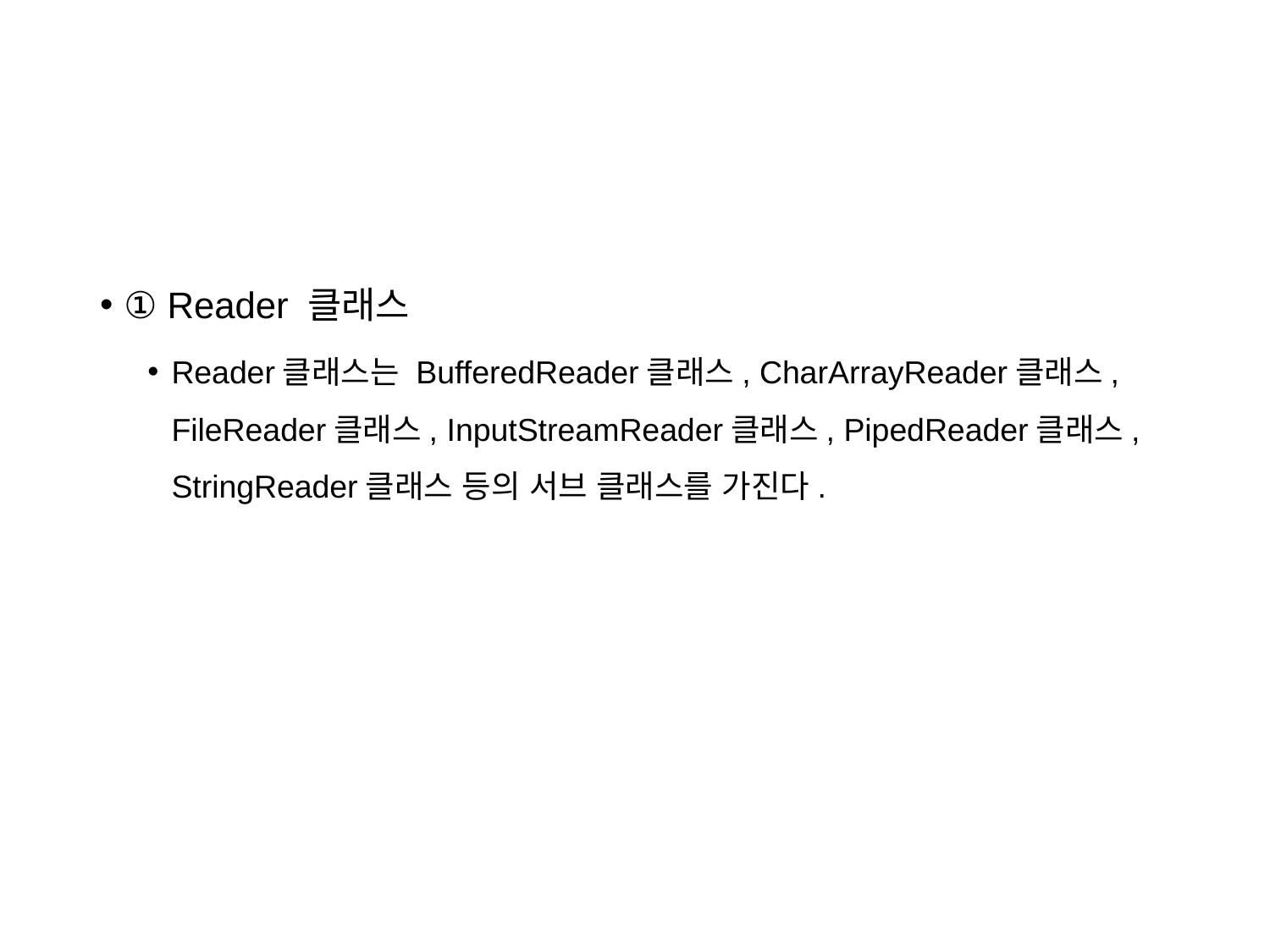

#
① Reader 클래스
Reader클래스는 BufferedReader클래스, CharArrayReader클래스, FileReader클래스, InputStreamReader클래스, PipedReader클래스, StringReader클래스 등의 서브 클래스를 가진다.